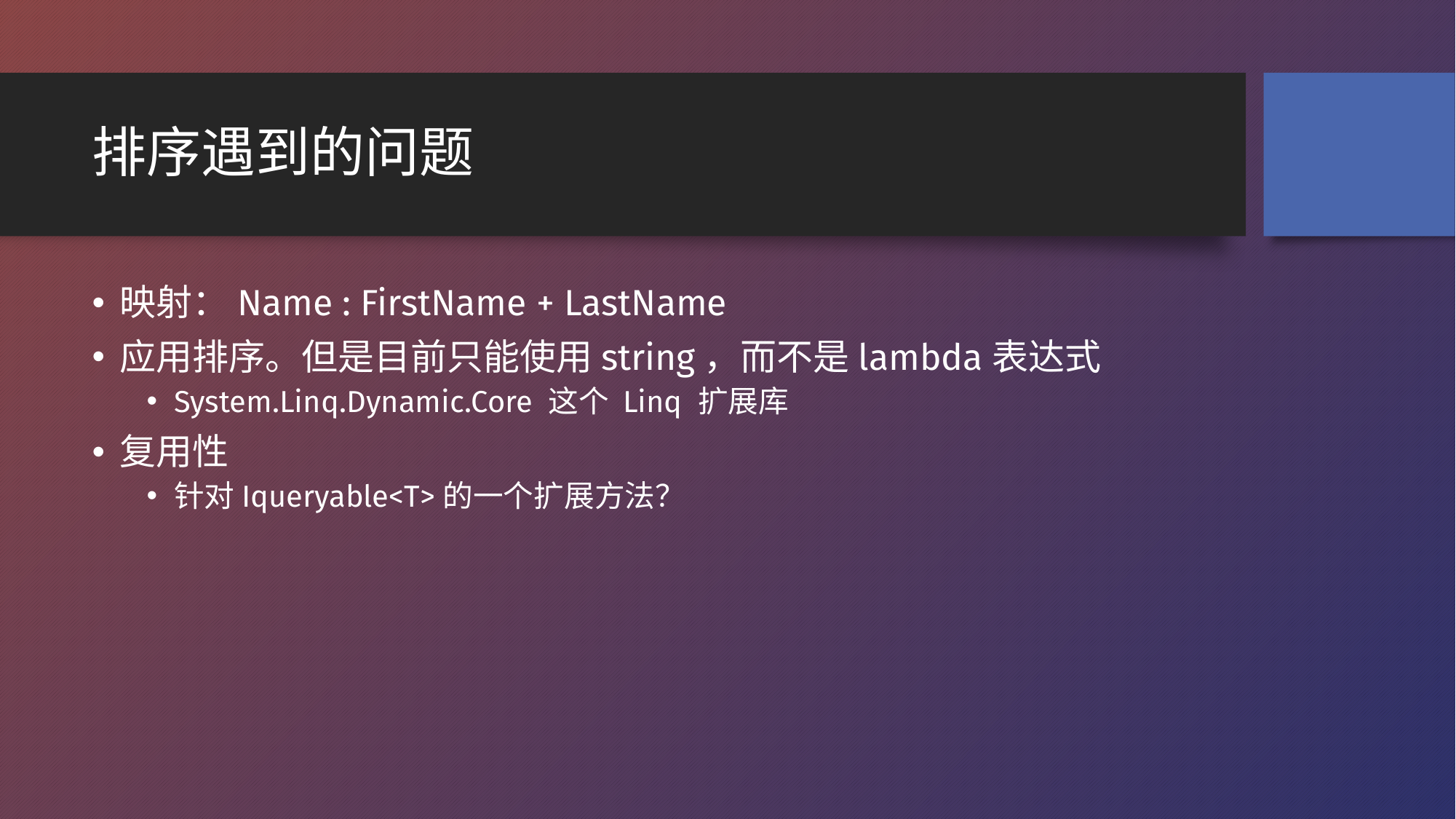

# 排序遇到的问题
映射：Name : FirstName + LastName
应用排序。但是目前只能使用string，而不是lambda表达式
System.Linq.Dynamic.Core 这个 Linq 扩展库
复用性
针对Iqueryable<T>的一个扩展方法？